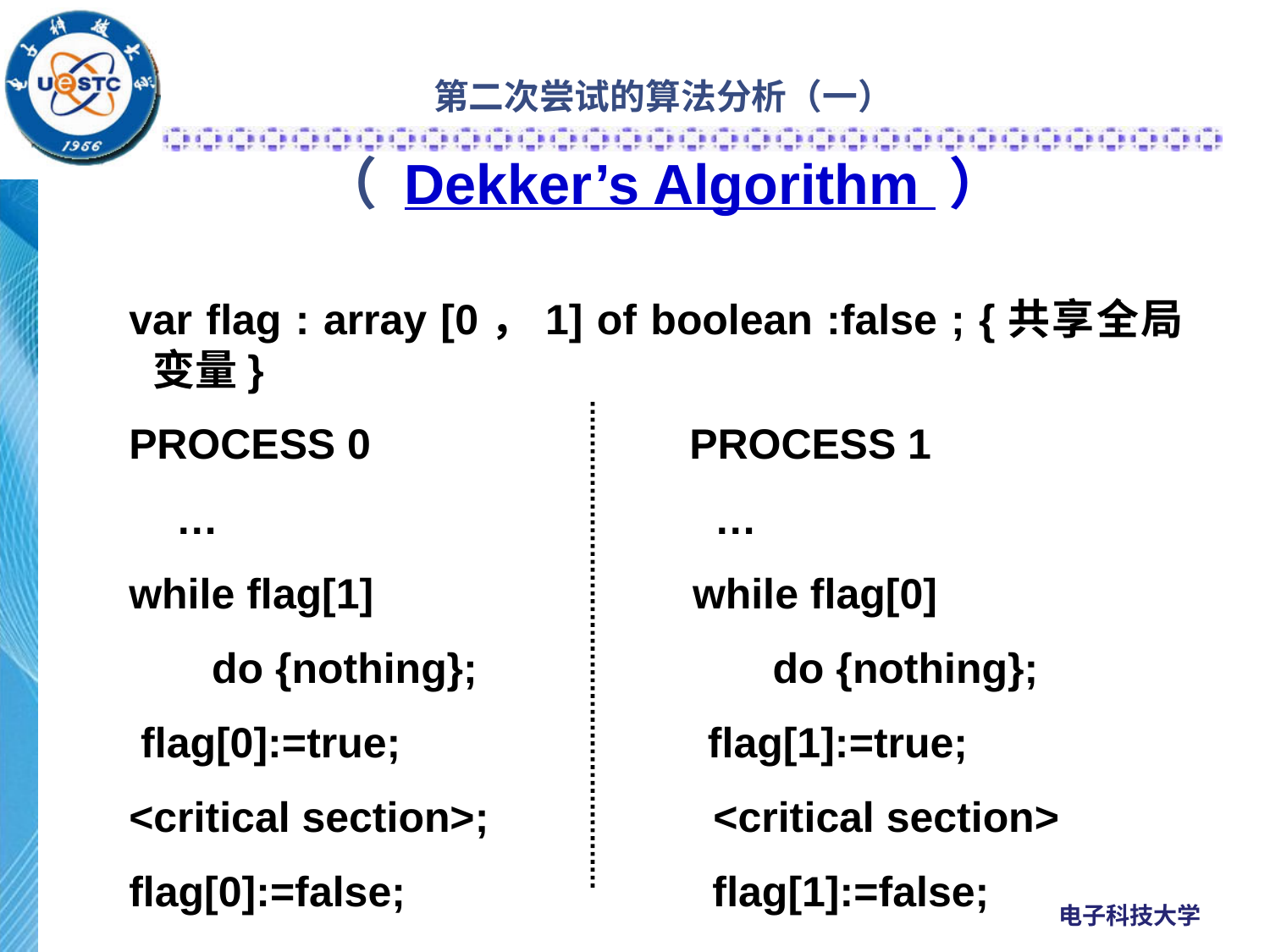

# 第二次尝试的算法分析（一） （ Dekker’s Algorithm ）
var flag : array [0，1] of boolean :false ; {共享全局变量}
PROCESS 0                           PROCESS 1
    …                                          …
while flag[1]                           while flag[0]
       do {nothing};                         do {nothing};
 flag[0]:=true;                          flag[1]:=true;
<critical section>;                   <critical section>
flag[0]:=false;                          flag[1]:=false;
      …                                         …